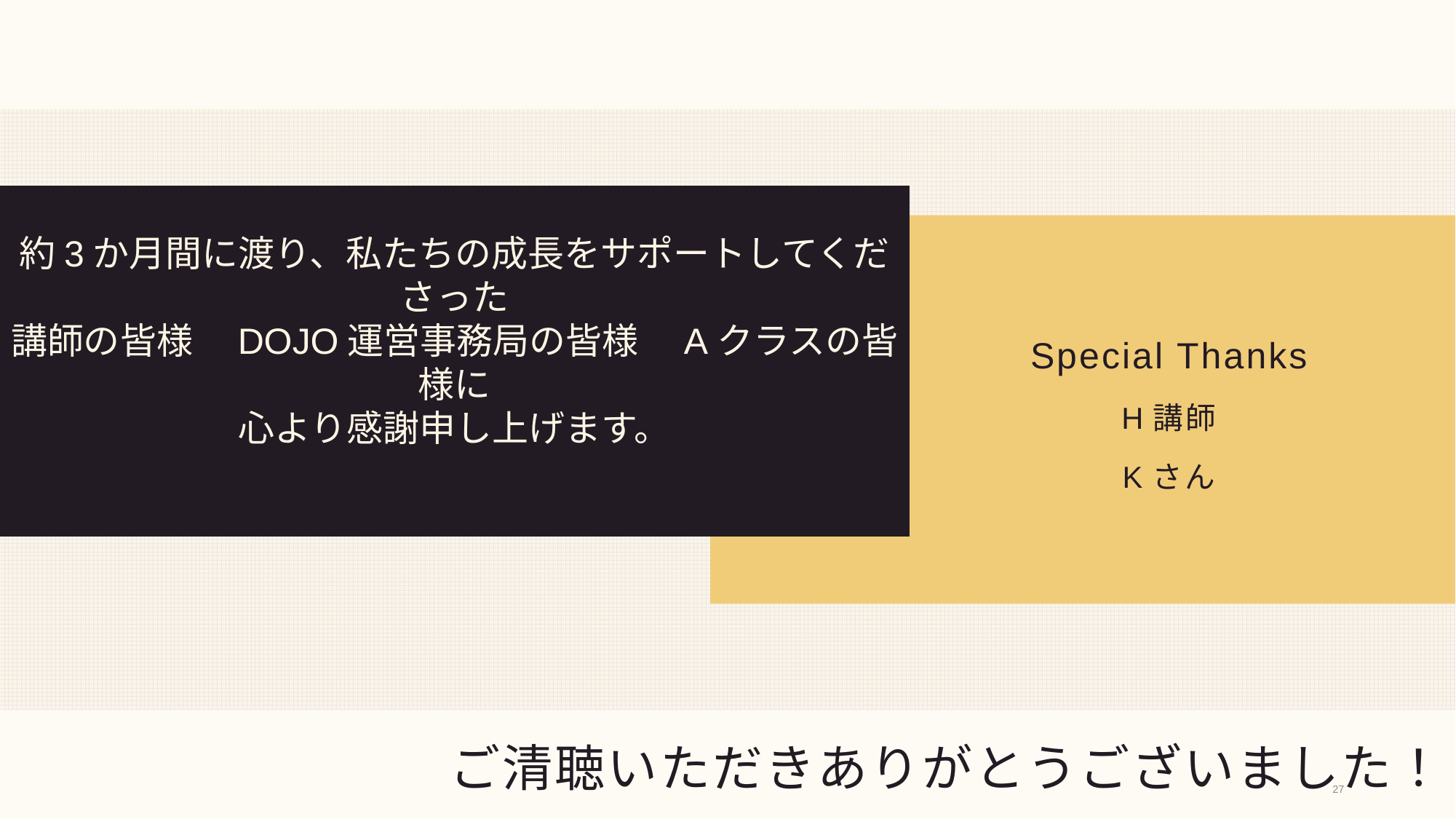

約3か月間に渡り、私たちの成長をサポートしてくださった
講師の皆様　DOJO運営事務局の皆様　Aクラスの皆様に
心より感謝申し上げます。

Special Thanks
H講師
Kさん
ご清聴いただきありがとうございました！
27